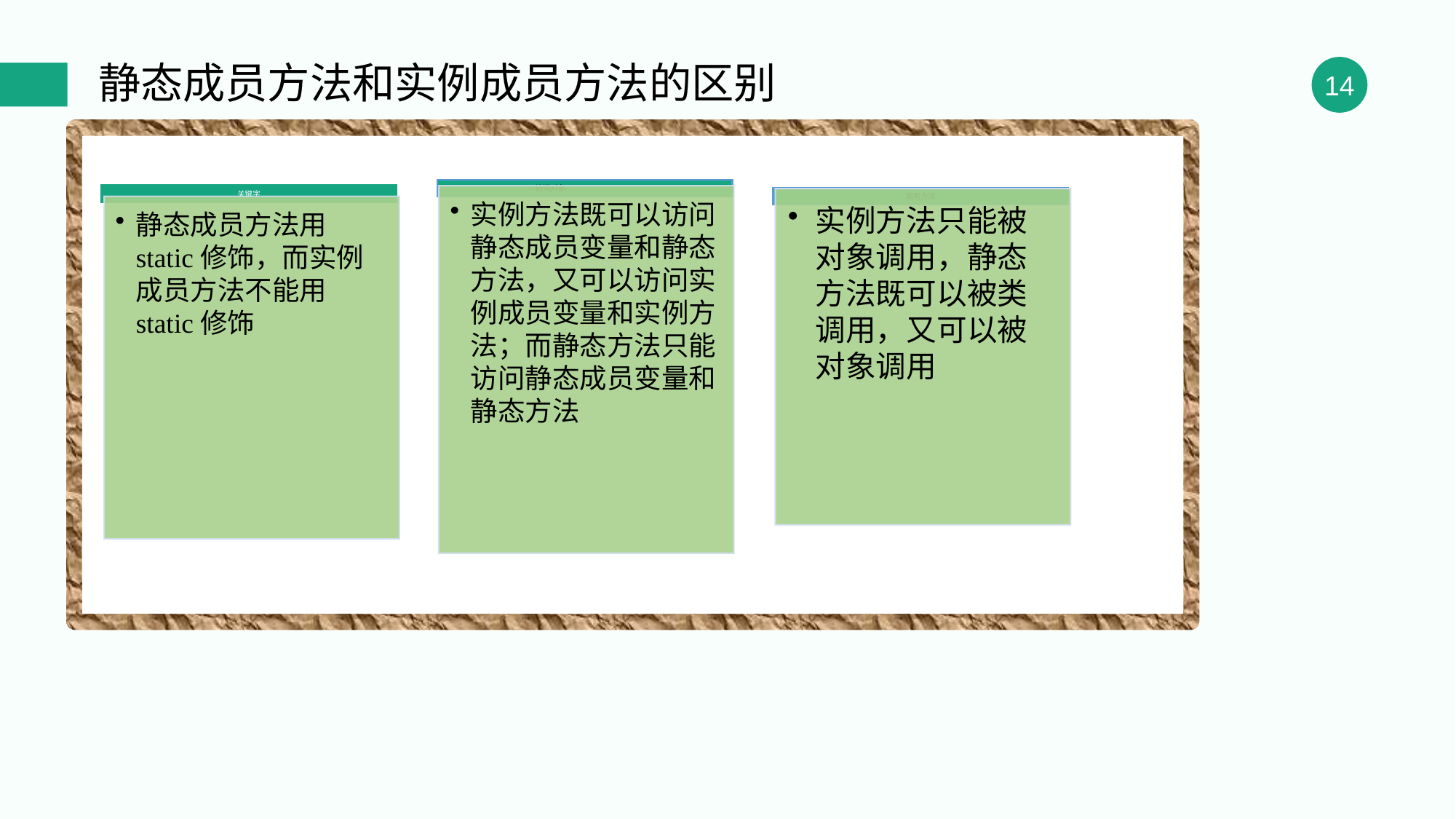

静态成员方法和实例成员方法的区别

关键字
静态成员方法用static修饰，而实例成员方法不能用static修饰
  访问对象
实例方法既可以访问静态成员变量和静态方法，又可以访问实例成员变量和实例方法；而静态方法只能访问静态成员变量和静态方法
调用方法
实例方法只能被对象调用，静态方法既可以被类调用，又可以被对象调用